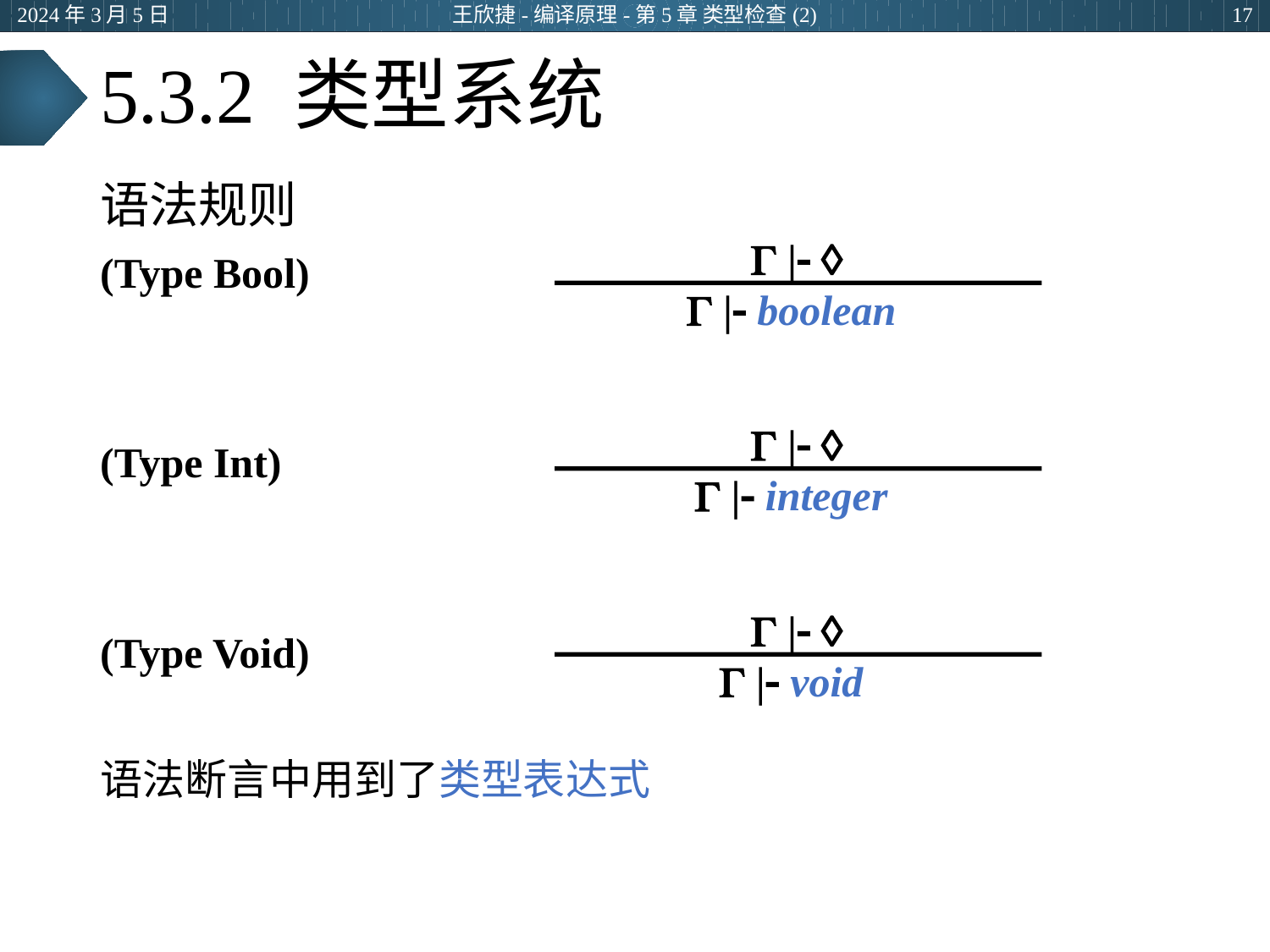

2024年3月5日
王欣捷-编译原理-第5章 类型检查(2)
17
# 5.3.2 类型系统
语法规则
(Type Bool)

(Type Int)

(Type Void)

语法断言中用到了类型表达式

 Γ |− ◊
Γ |− boolean

 Γ |− ◊
Γ |− integer

 Γ |− ◊
Γ |− void